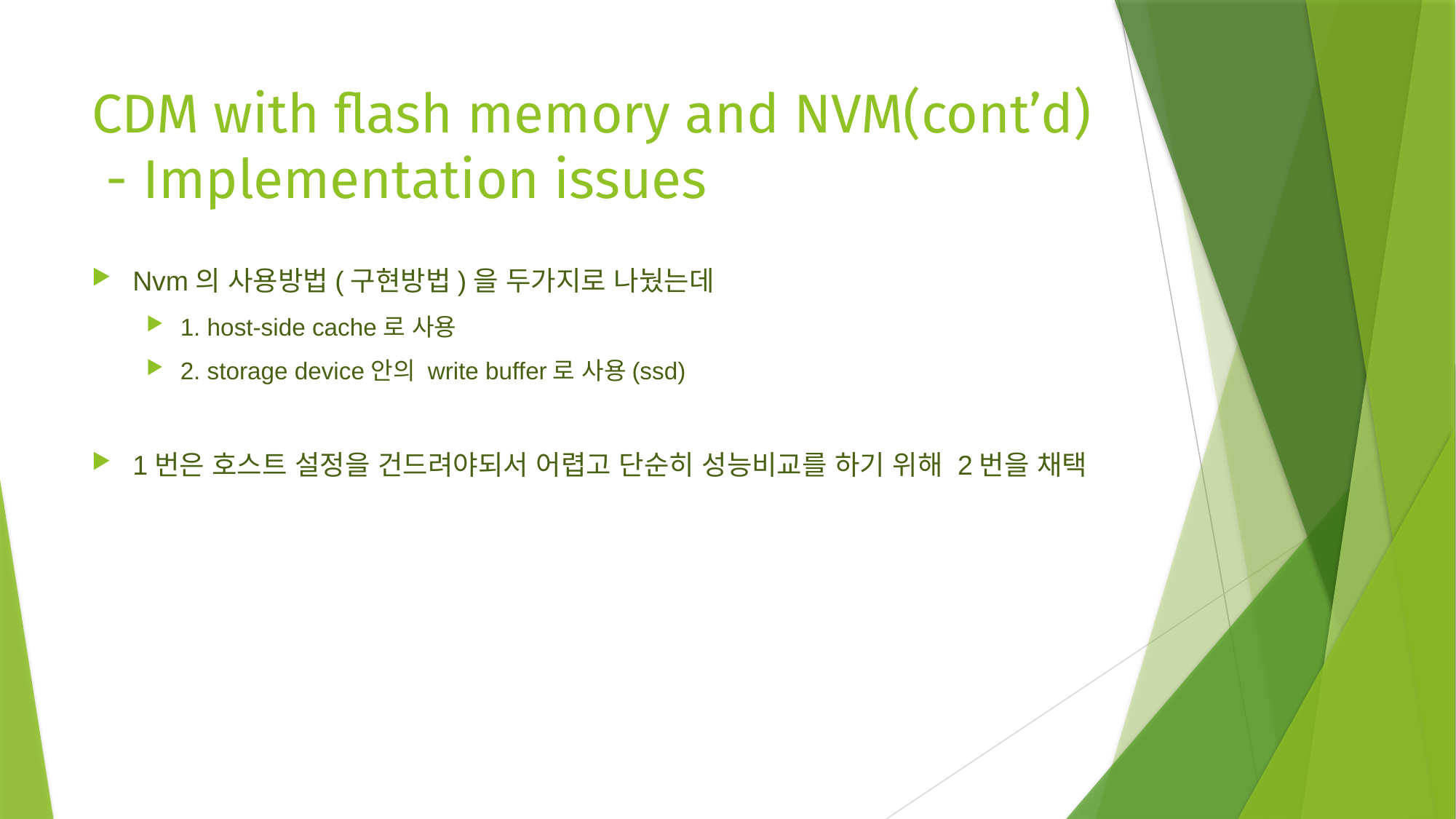

# CDM with flash memory and NVM(cont’d) - Implementation issues
Nvm의 사용방법(구현방법)을 두가지로 나눴는데
1. host-side cache로 사용
2. storage device안의 write buffer로 사용(ssd)

1번은 호스트 설정을 건드려야되서 어렵고 단순히 성능비교를 하기 위해 2번을 채택